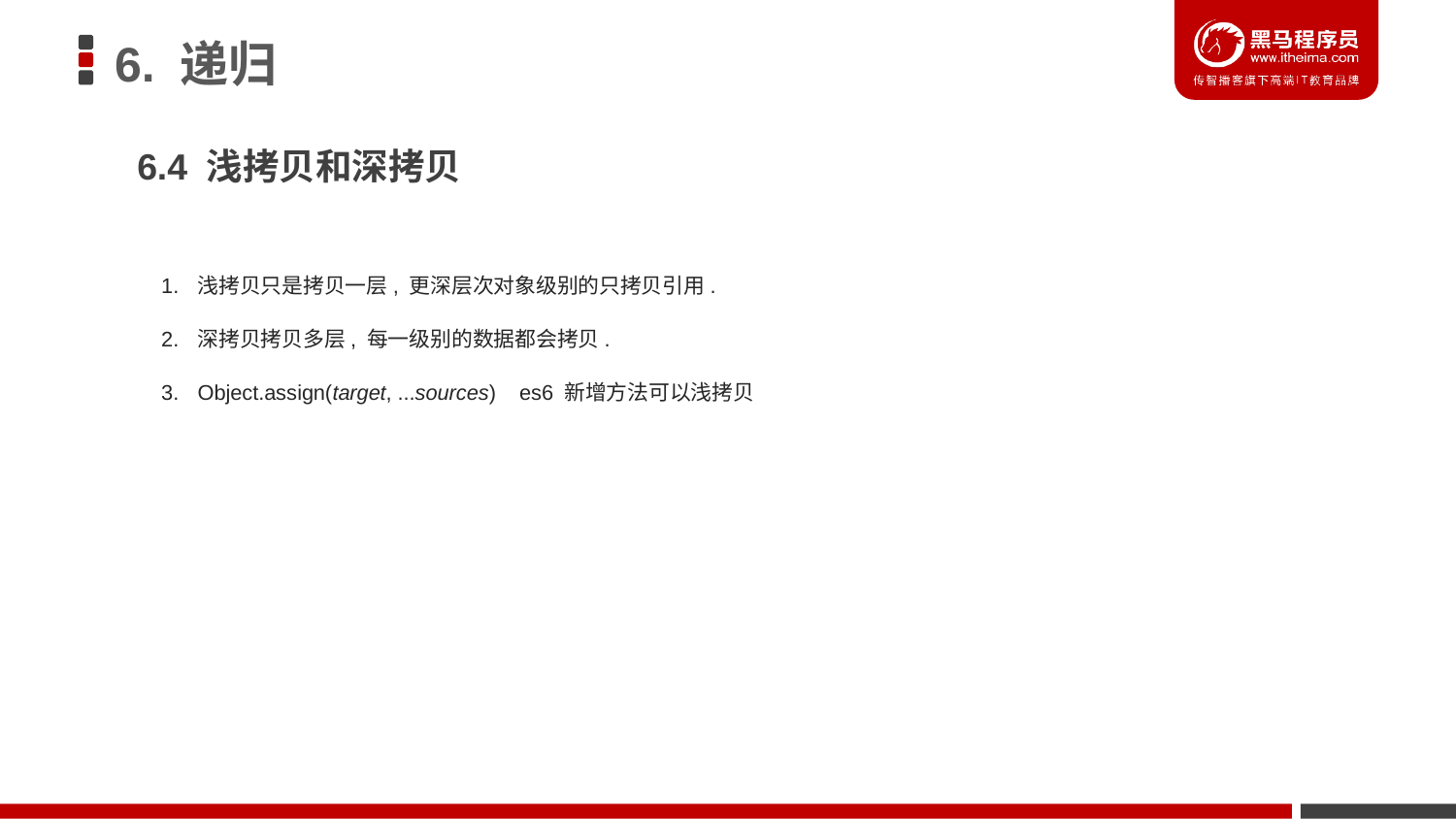

# 6. 递归
6.4 浅拷贝和深拷贝

浅拷贝只是拷贝一层, 更深层次对象级别的只拷贝引用.
深拷贝拷贝多层, 每一级别的数据都会拷贝.
Object.assign(target, ...sources)    es6 新增方法可以浅拷贝